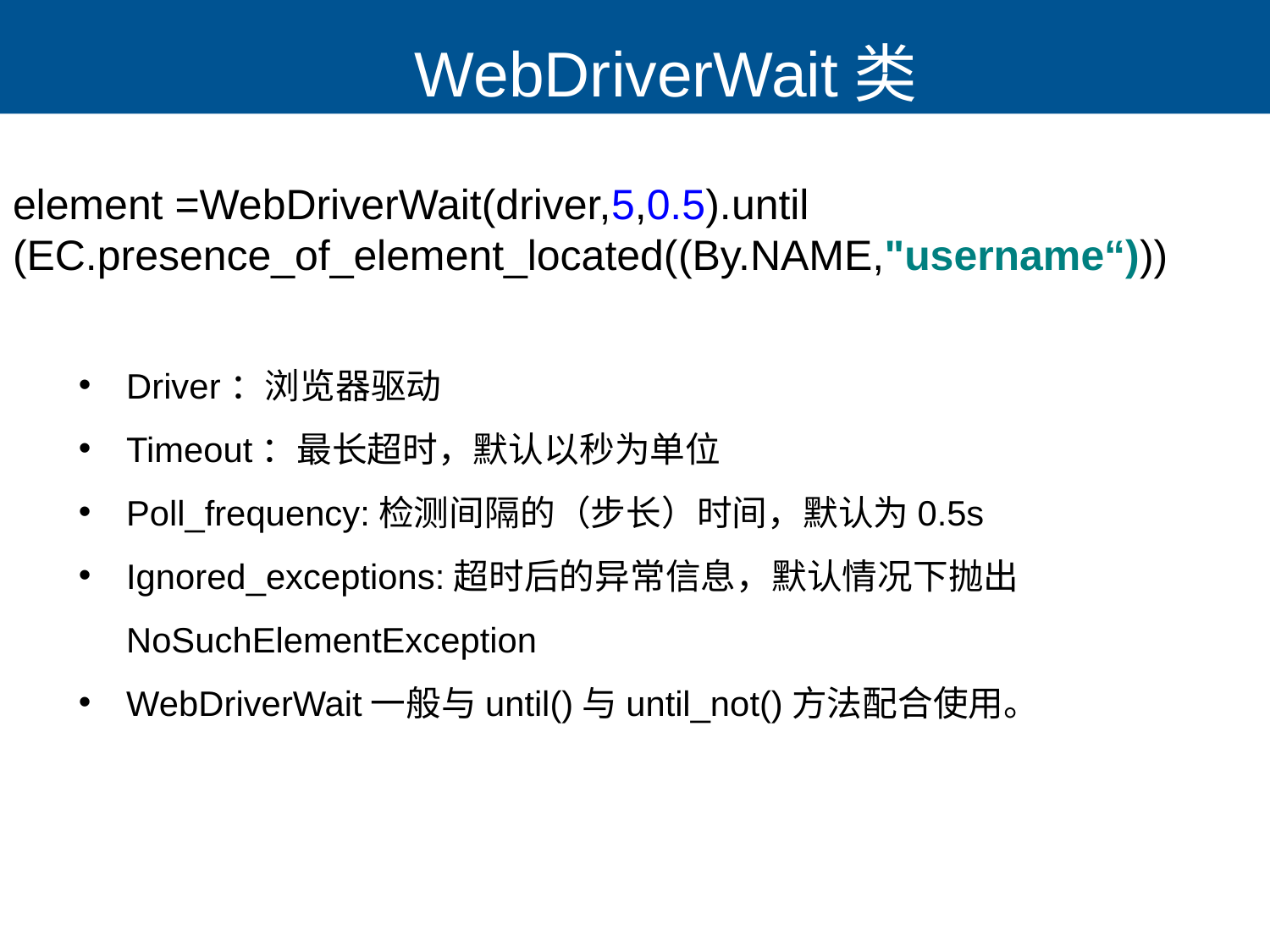

# WebDriverWait类
element =WebDriverWait(driver,5,0.5).until
(EC.presence_of_element_located((By.NAME,"username“)))
Driver：浏览器驱动
Timeout：最长超时，默认以秒为单位
Poll_frequency:检测间隔的（步长）时间，默认为0.5s
Ignored_exceptions:超时后的异常信息，默认情况下抛出NoSuchElementException
WebDriverWait一般与until()与until_not()方法配合使用。